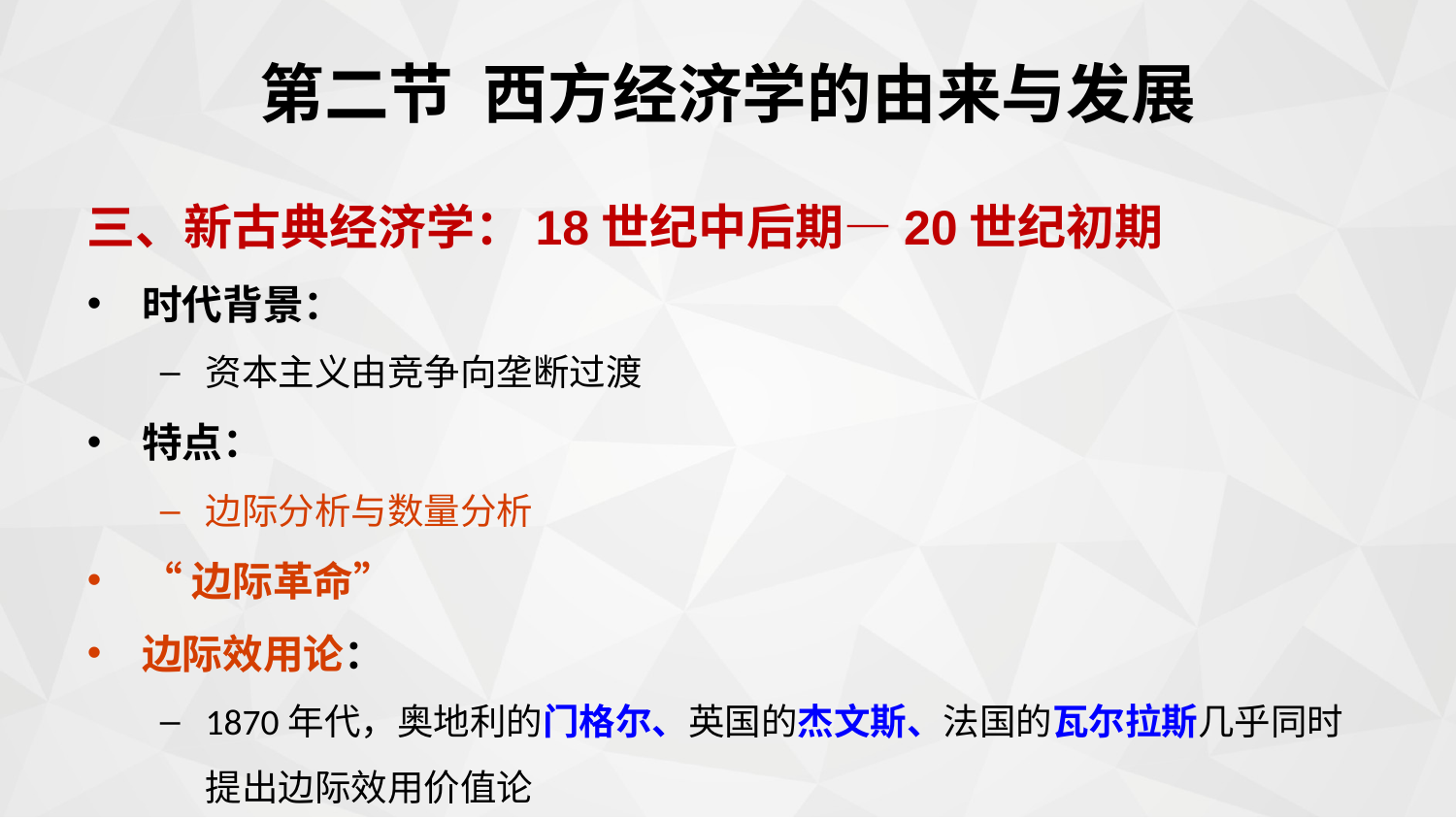

第二节  西方经济学的由来与发展
三、新古典经济学：18世纪中后期—20世纪初期
时代背景：
资本主义由竞争向垄断过渡
特点：
边际分析与数量分析
“边际革命”
边际效用论：
1870年代，奥地利的门格尔、英国的杰文斯、法国的瓦尔拉斯几乎同时提出边际效用价值论